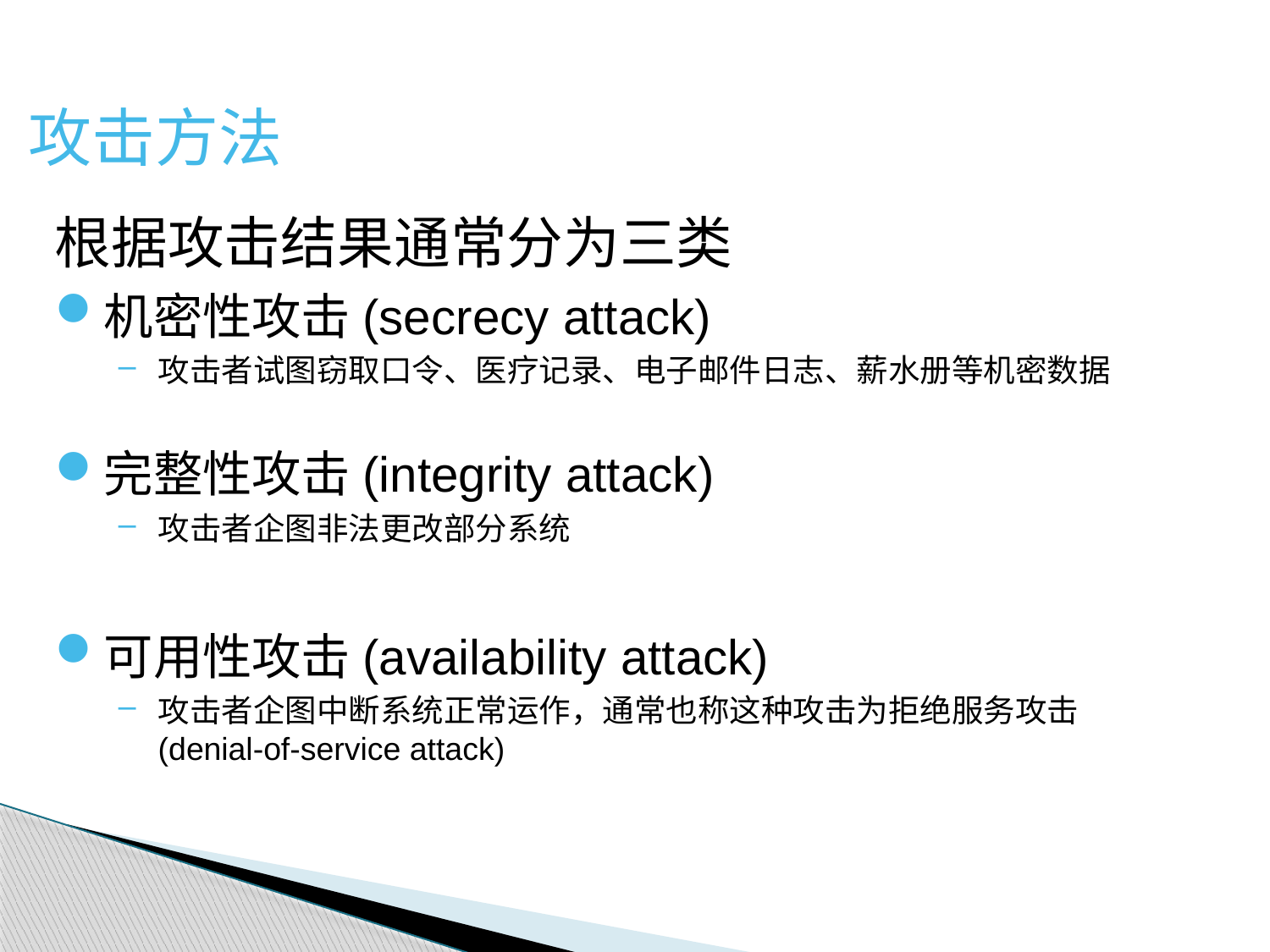

攻击方法
根据攻击结果通常分为三类
机密性攻击(secrecy attack)
攻击者试图窃取口令、医疗记录、电子邮件日志、薪水册等机密数据

完整性攻击(integrity attack)
攻击者企图非法更改部分系统

可用性攻击(availability attack)
攻击者企图中断系统正常运作，通常也称这种攻击为拒绝服务攻击(denial-of-service attack)